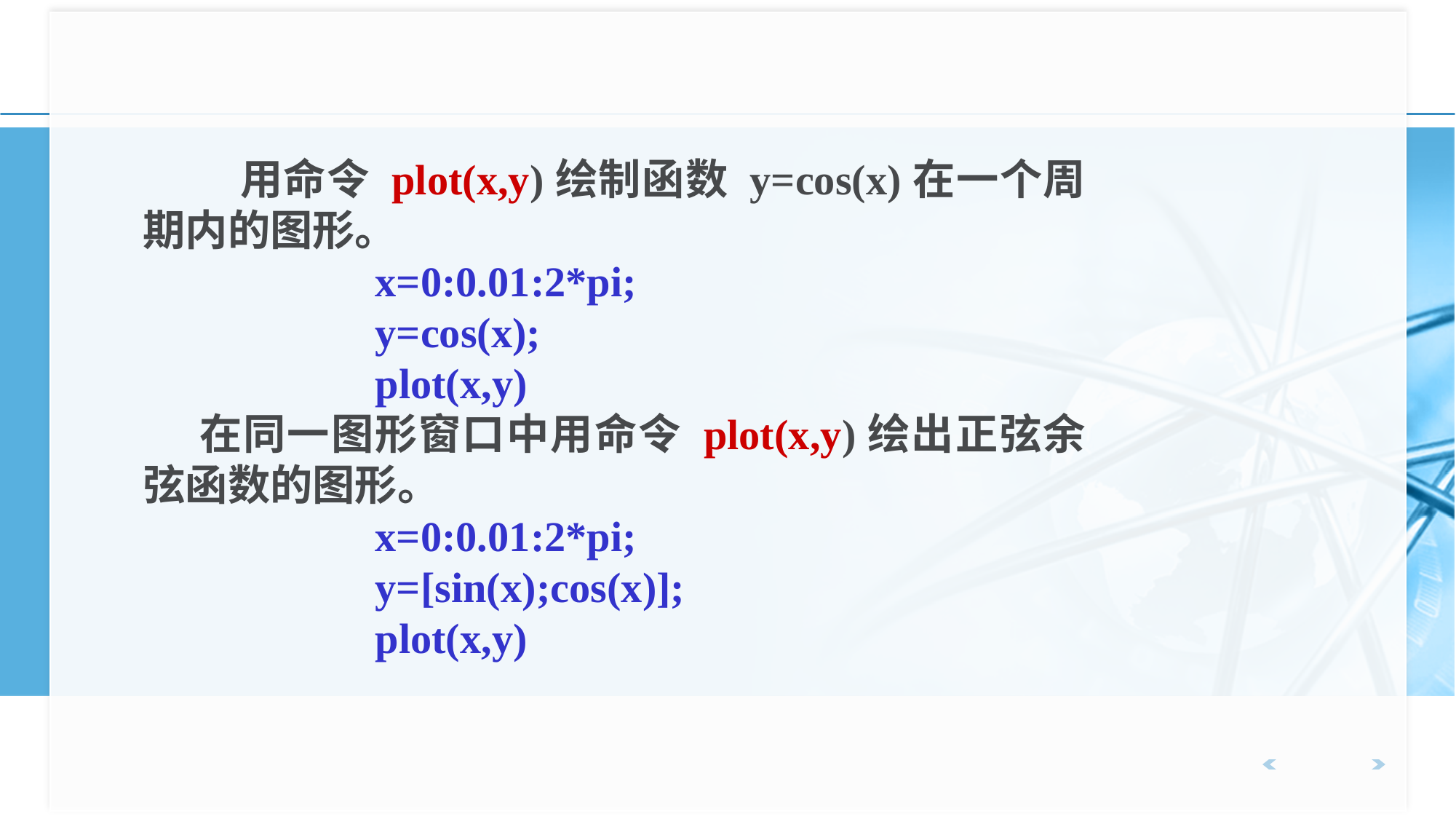

用命令 plot(x,y)绘制函数 y=cos(x)在一个周期内的图形。
                      x=0:0.01:2*pi;
                      y=cos(x);
                      plot(x,y)
    在同一图形窗口中用命令 plot(x,y)绘出正弦余弦函数的图形。
                      x=0:0.01:2*pi;
                      y=[sin(x);cos(x)];
                      plot(x,y)
8